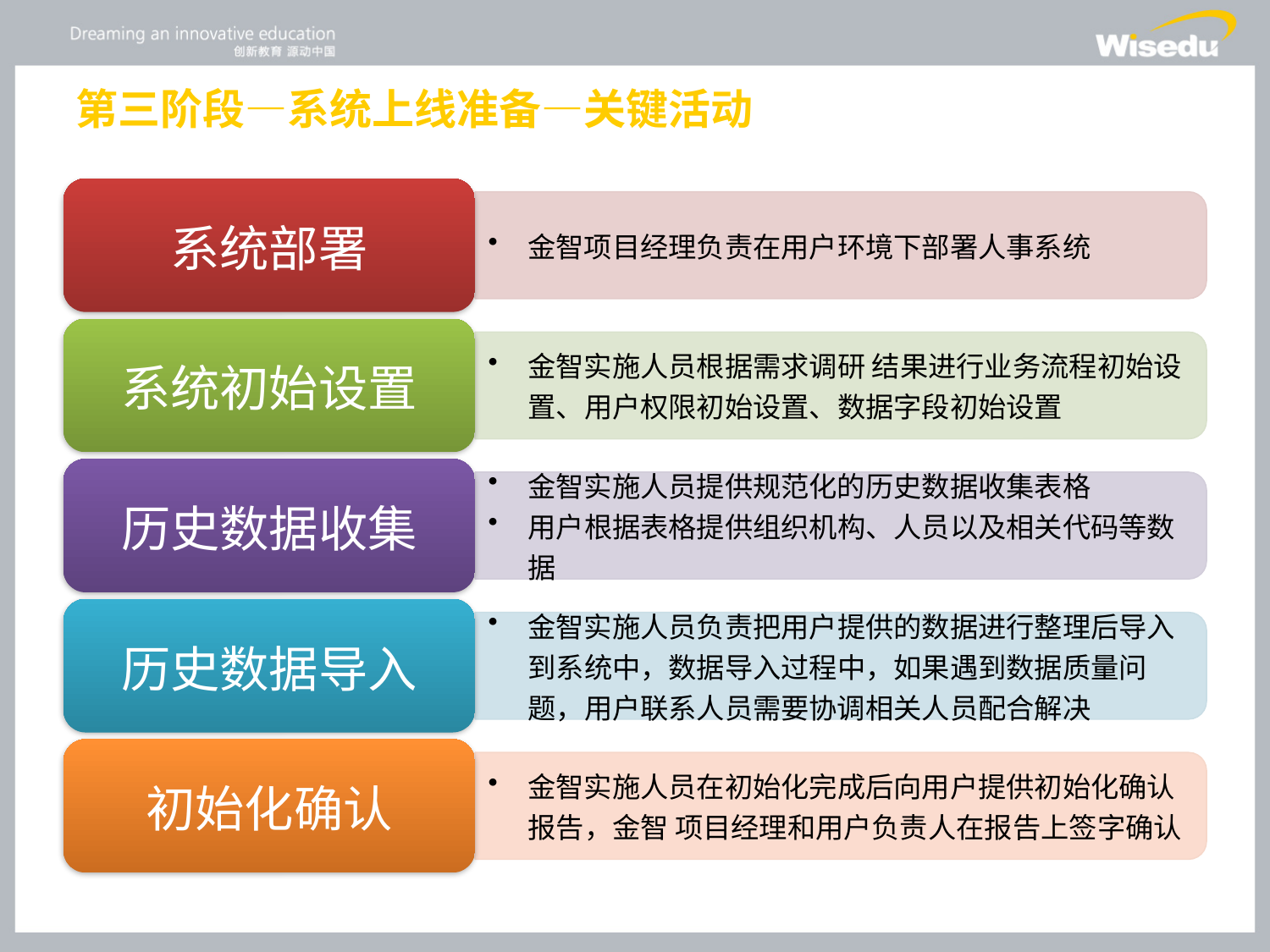

# 第三阶段—系统上线准备—关键活动
系统部署
金智项目经理负责在用户环境下部署人事系统
系统初始设置
金智实施人员根据需求调研 结果进行业务流程初始设置、用户权限初始设置、数据字段初始设置
历史数据收集
金智实施人员提供规范化的历史数据收集表格
历史数据导入
金智实施人员负责把用户提供的数据进行整理后导入到系统中，数据导入过程中，如果遇到数据质量问题，用户联系人员需要协调相关人员配合解决
用户根据表格提供组织机构、人员以及相关代码等数据
初始化确认
金智实施人员在初始化完成后向用户提供初始化确认报告，金智 项目经理和用户负责人在报告上签字确认